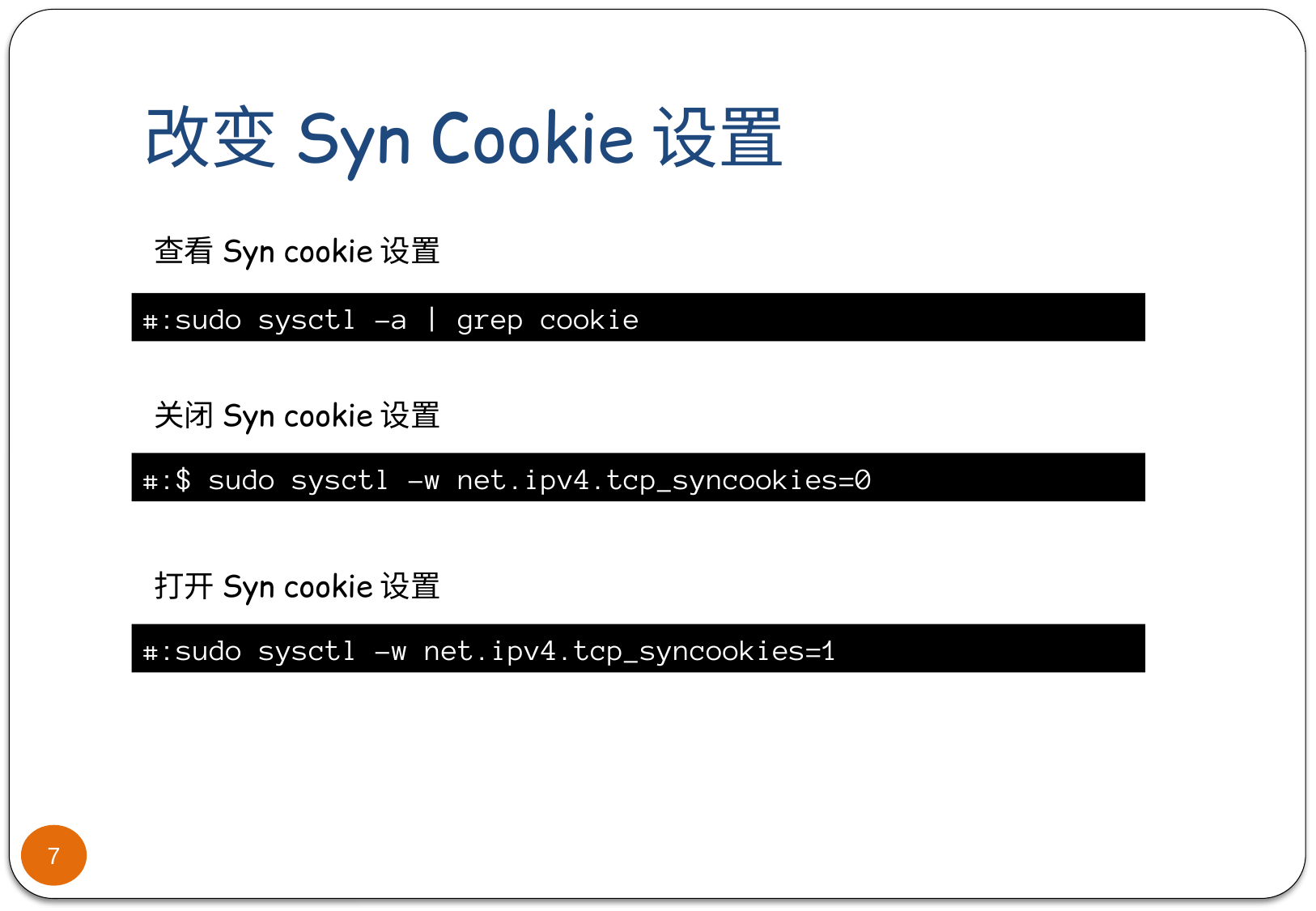

# 改变Syn Cookie设置
查看Syn cookie设置
#:sudo sysctl -a | grep cookie
关闭Syn cookie设置
#:$ sudo sysctl -w net.ipv4.tcp_syncookies=0
打开Syn cookie设置
#:sudo sysctl -w net.ipv4.tcp_syncookies=1
7